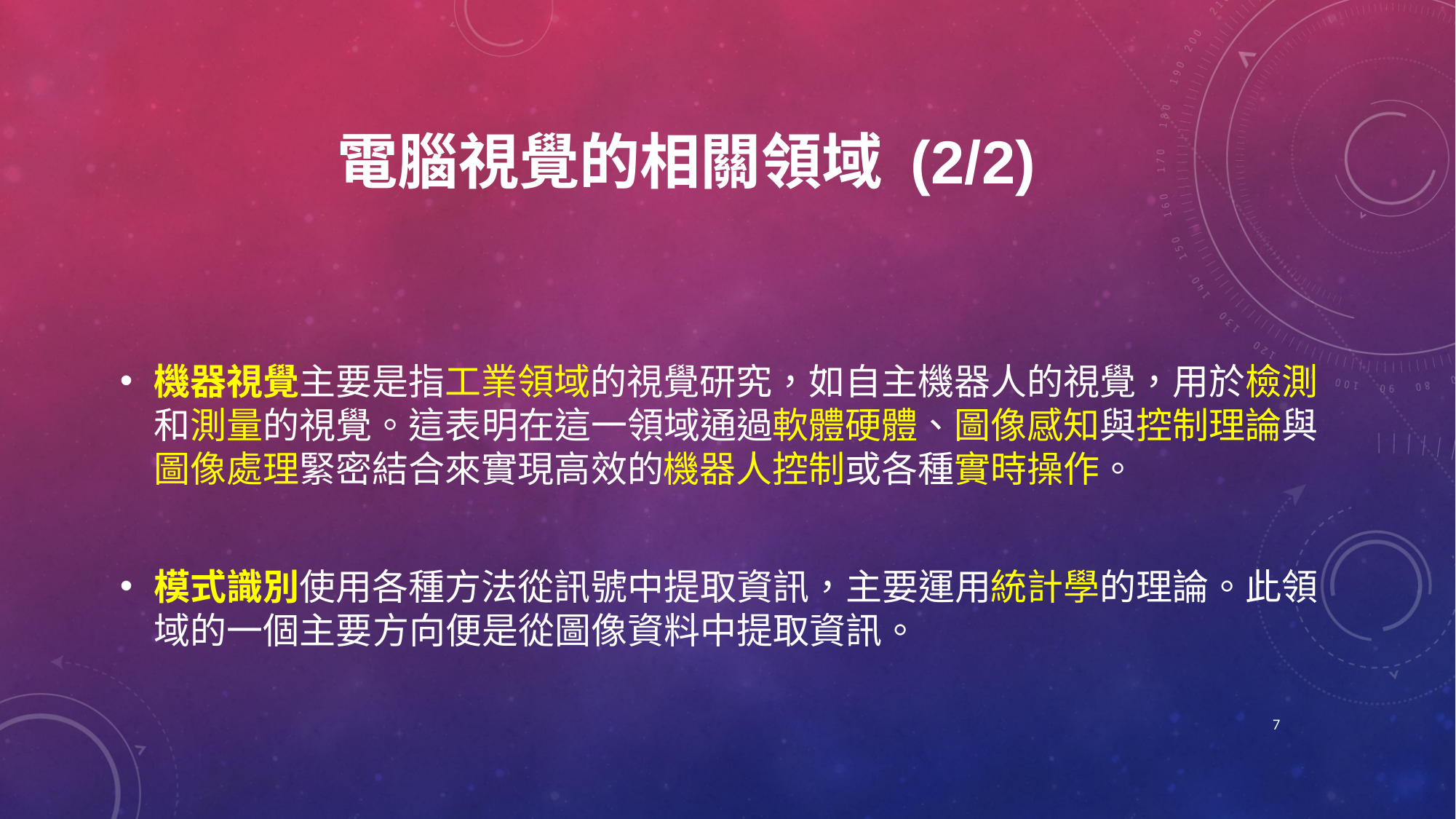

# 電腦視覺的相關領域 (2/2)
機器視覺主要是指工業領域的視覺研究，如自主機器人的視覺，用於檢測和測量的視覺。這表明在這一領域通過軟體硬體、圖像感知與控制理論與圖像處理緊密結合來實現高效的機器人控制或各種實時操作。

模式識別使用各種方法從訊號中提取資訊，主要運用統計學的理論。此領域的一個主要方向便是從圖像資料中提取資訊。
7